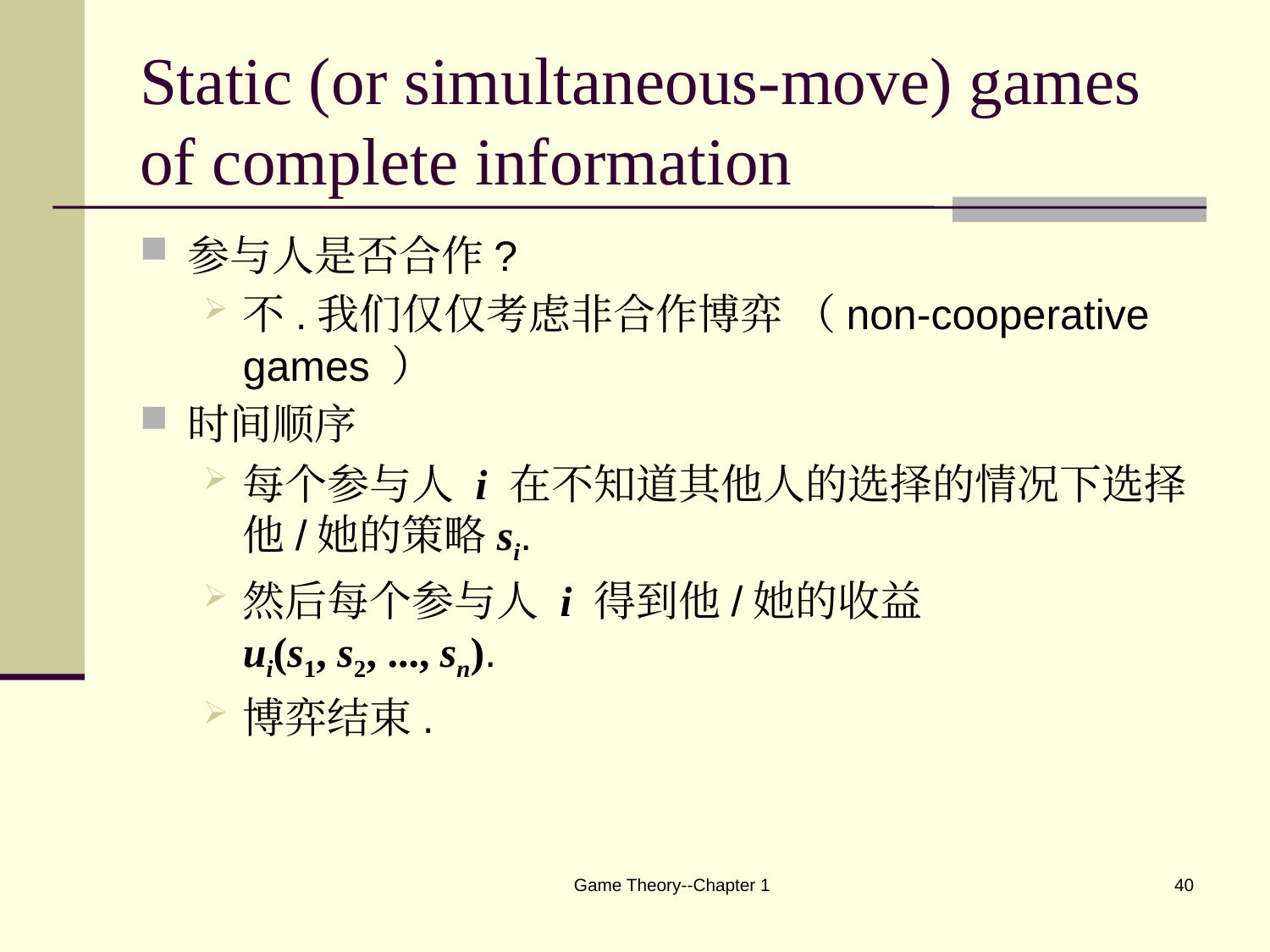

# Static (or simultaneous-move) games of complete information
参与人是否合作?
不.我们仅仅考虑非合作博弈 （non-cooperative games ）
时间顺序
每个参与人 i 在不知道其他人的选择的情况下选择他/她的策略si.
然后每个参与人 i 得到他/她的收益
ui(s1, s2, ..., sn).
博弈结束.
Game Theory--Chapter 1
40